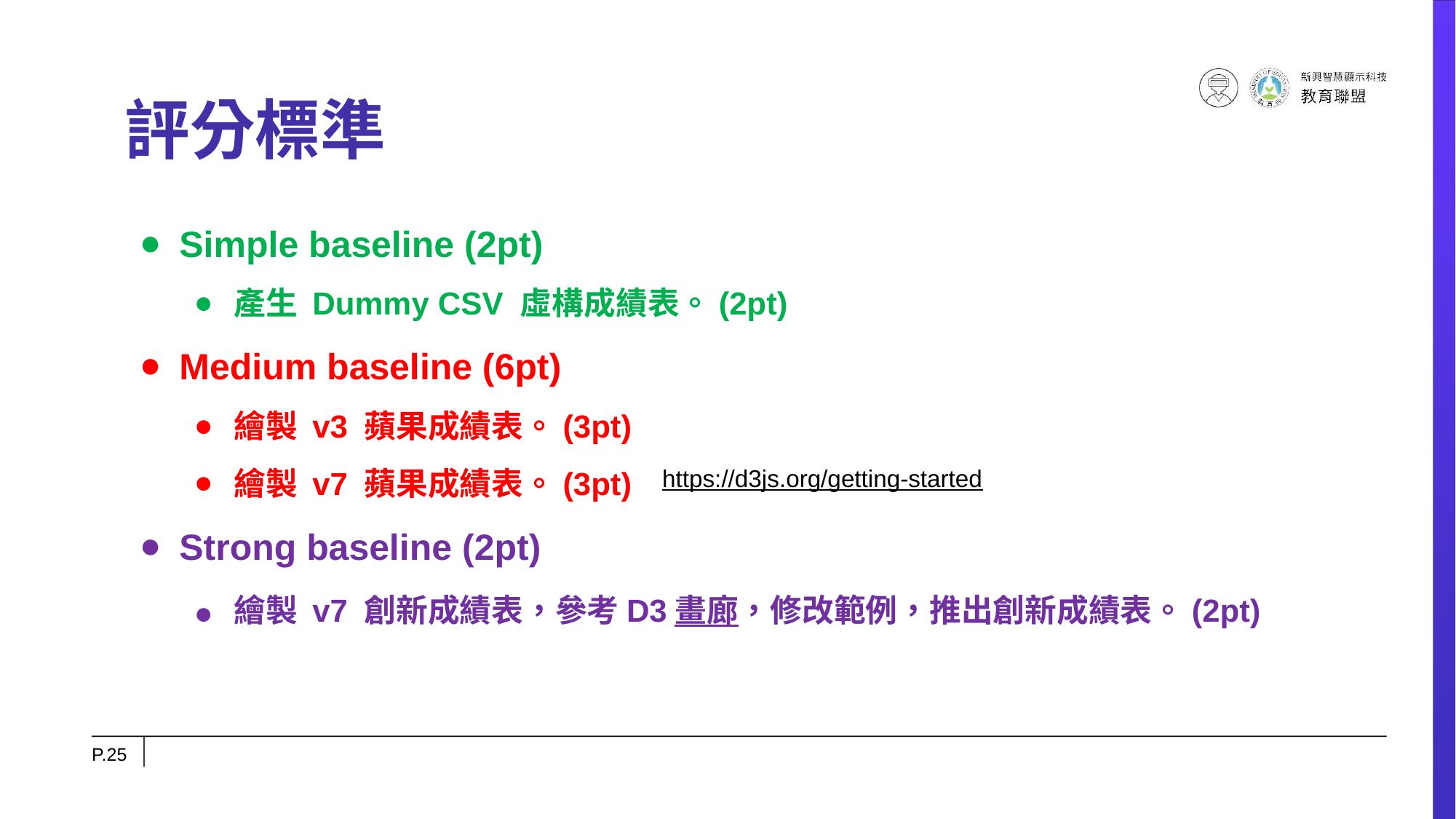

# 評分標準
Simple baseline (2pt)
產生 Dummy CSV 虛構成績表。(2pt)
Medium baseline (6pt)
繪製 v3 蘋果成績表。(3pt)
繪製 v7 蘋果成績表。(3pt)
Strong baseline (2pt)
繪製 v7 創新成績表，參考D3畫廊，修改範例，推出創新成績表。(2pt)
https://d3js.org/getting-started
P.25